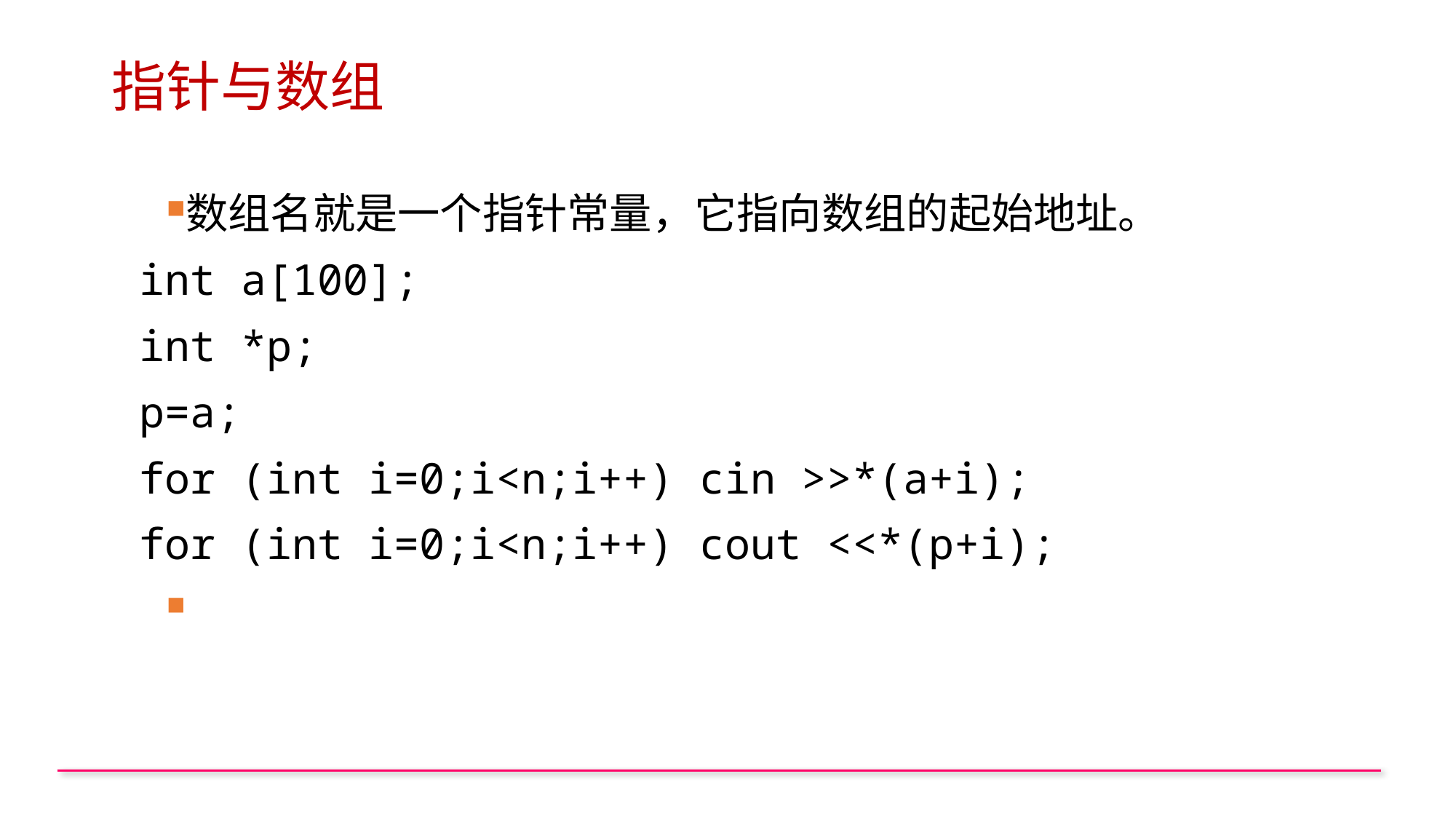

# 指针与数组
数组名就是一个指针常量，它指向数组的起始地址。
int a[100];
int *p;
p=a;
for (int i=0;i<n;i++) cin >>*(a+i);
for (int i=0;i<n;i++) cout <<*(p+i);